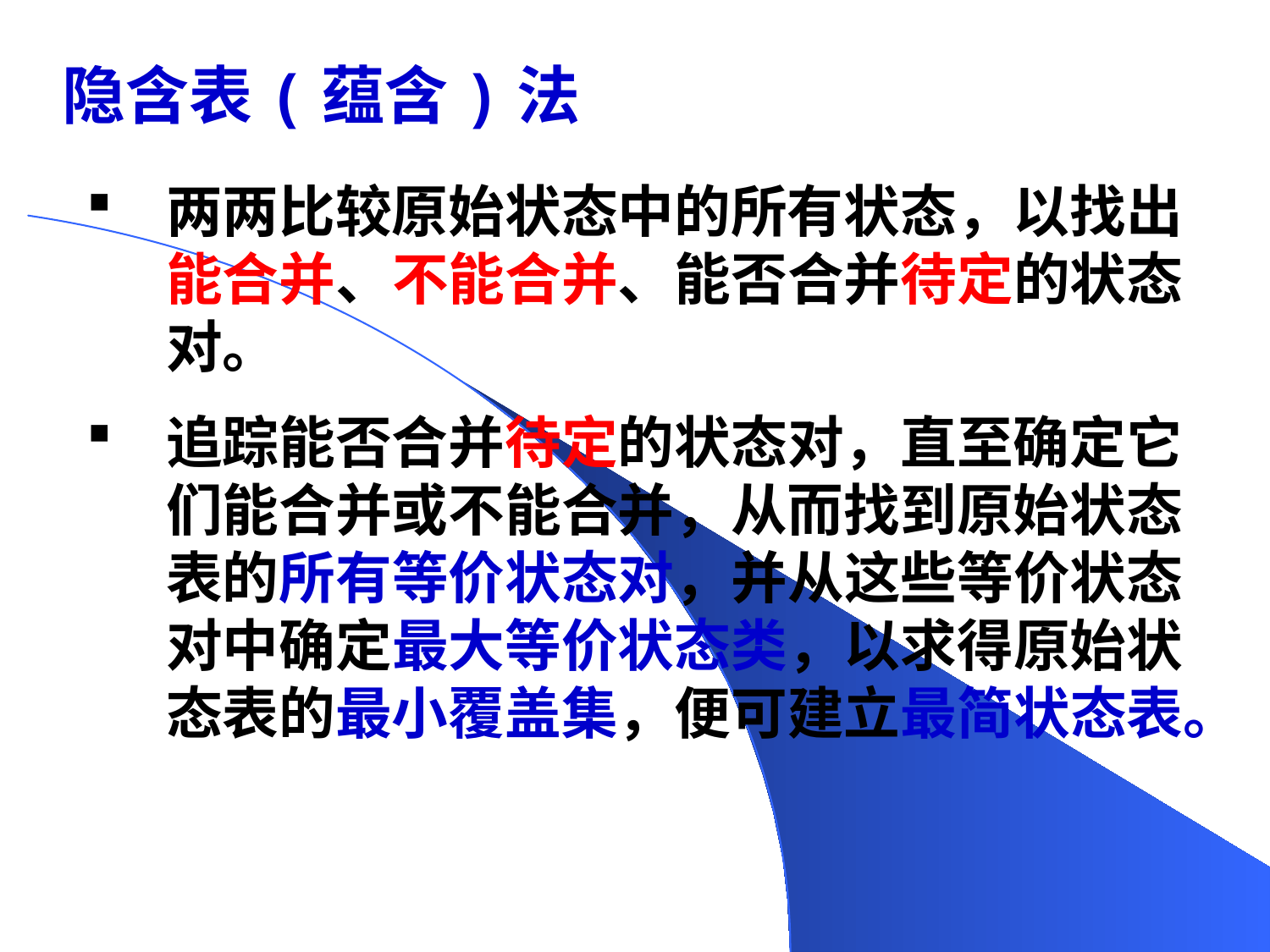

隐含表(蕴含)法
两两比较原始状态中的所有状态，以找出能合并、不能合并、能否合并待定的状态对。
追踪能否合并待定的状态对，直至确定它们能合并或不能合并，从而找到原始状态表的所有等价状态对，并从这些等价状态对中确定最大等价状态类，以求得原始状态表的最小覆盖集，便可建立最简状态表。